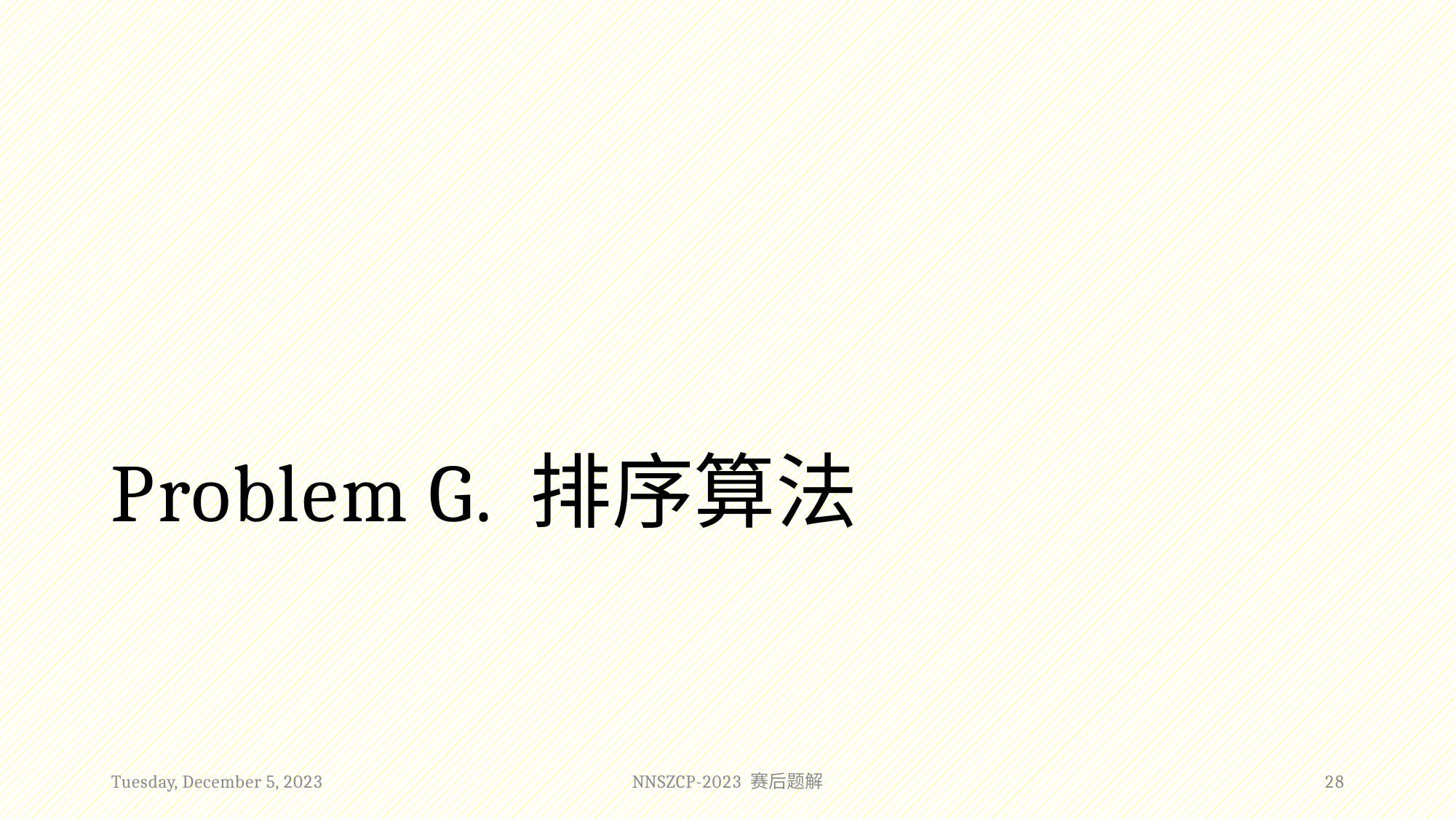

# Problem G. 排序算法
Tuesday, December 5, 2023
NNSZCP-2023 赛后题解
28